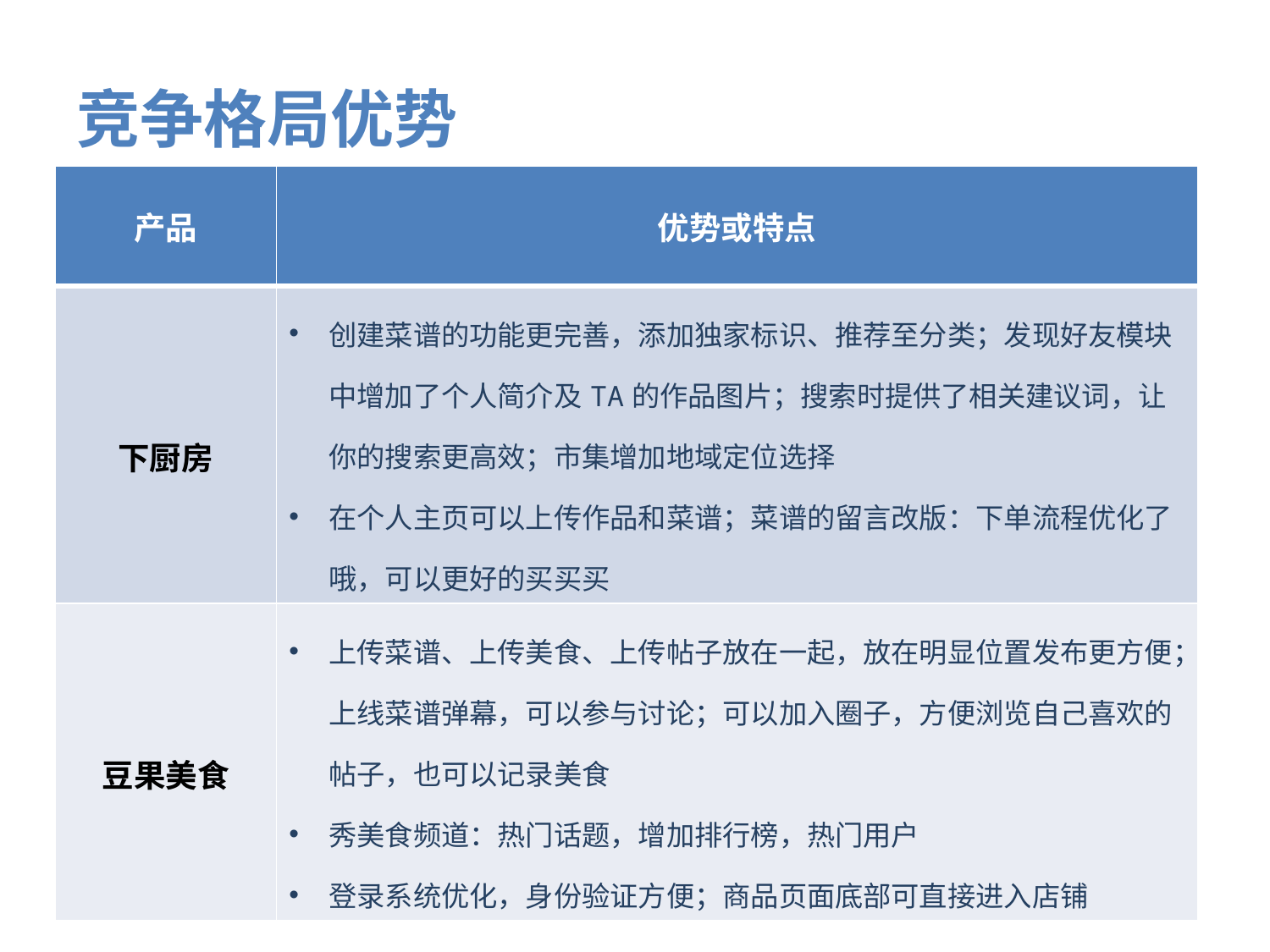

# 竞争格局优势
| 产品 | 优势或特点 |
| --- | --- |
| 下厨房 | 创建菜谱的功能更完善，添加独家标识、推荐至分类；发现好友模块中增加了个人简介及TA的作品图片；搜索时提供了相关建议词，让你的搜索更高效；市集增加地域定位选择 在个人主页可以上传作品和菜谱；菜谱的留言改版：下单流程优化了哦，可以更好的买买买 |
| 豆果美食 | 上传菜谱、上传美食、上传帖子放在一起，放在明显位置发布更方便；上线菜谱弹幕，可以参与讨论；可以加入圈子，方便浏览自己喜欢的帖子，也可以记录美食 秀美食频道：热门话题，增加排行榜，热门用户 登录系统优化，身份验证方便；商品页面底部可直接进入店铺 |